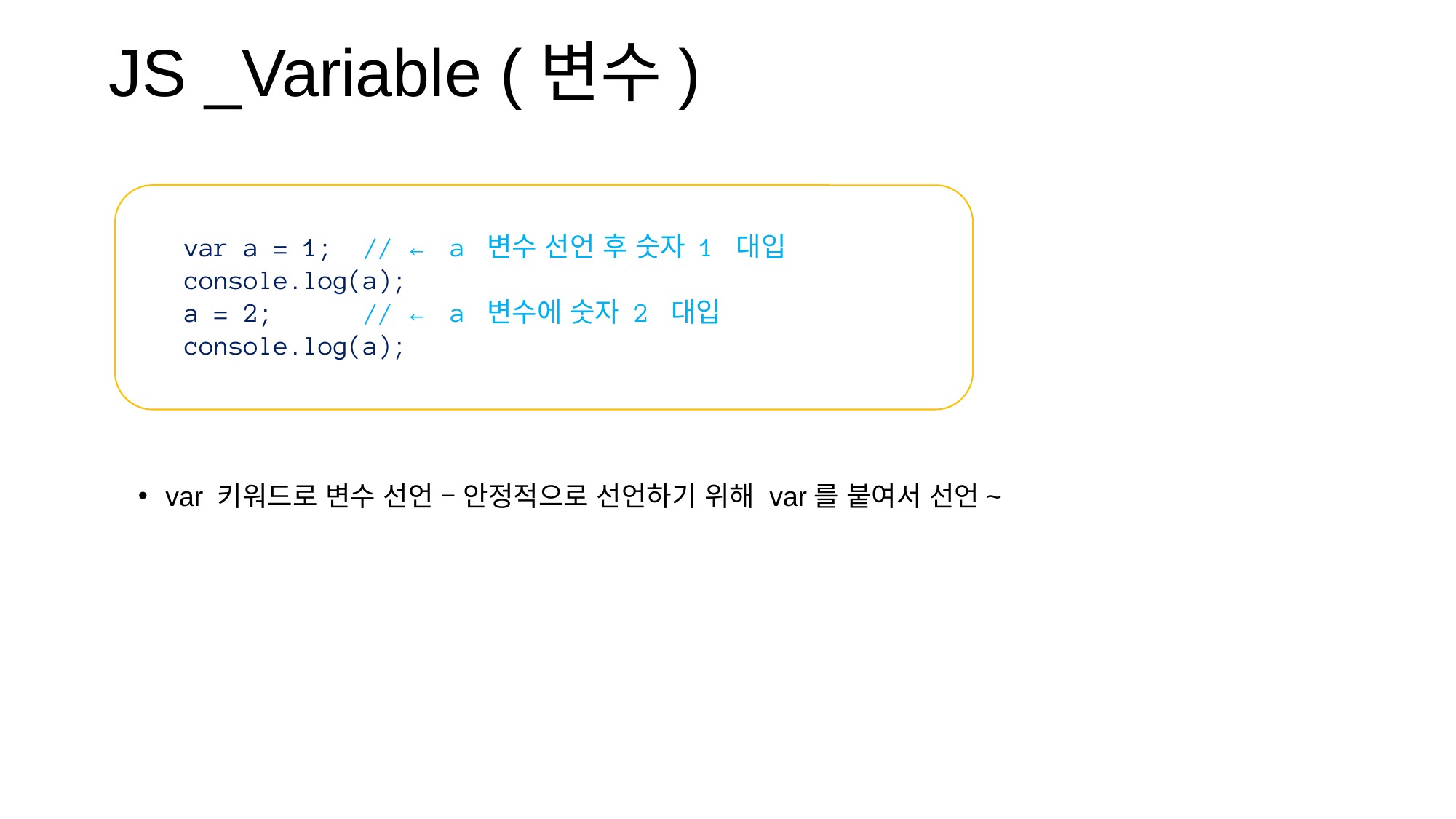

JS _Variable (변수)

var 키워드로 변수 선언 – 안정적으로 선언하기 위해 var를 붙여서 선언~

var a = 1;  // ← a 변수 선언 후 숫자 1 대입
console.log(a);
a = 2;      // ← a 변수에 숫자 2 대입
console.log(a);